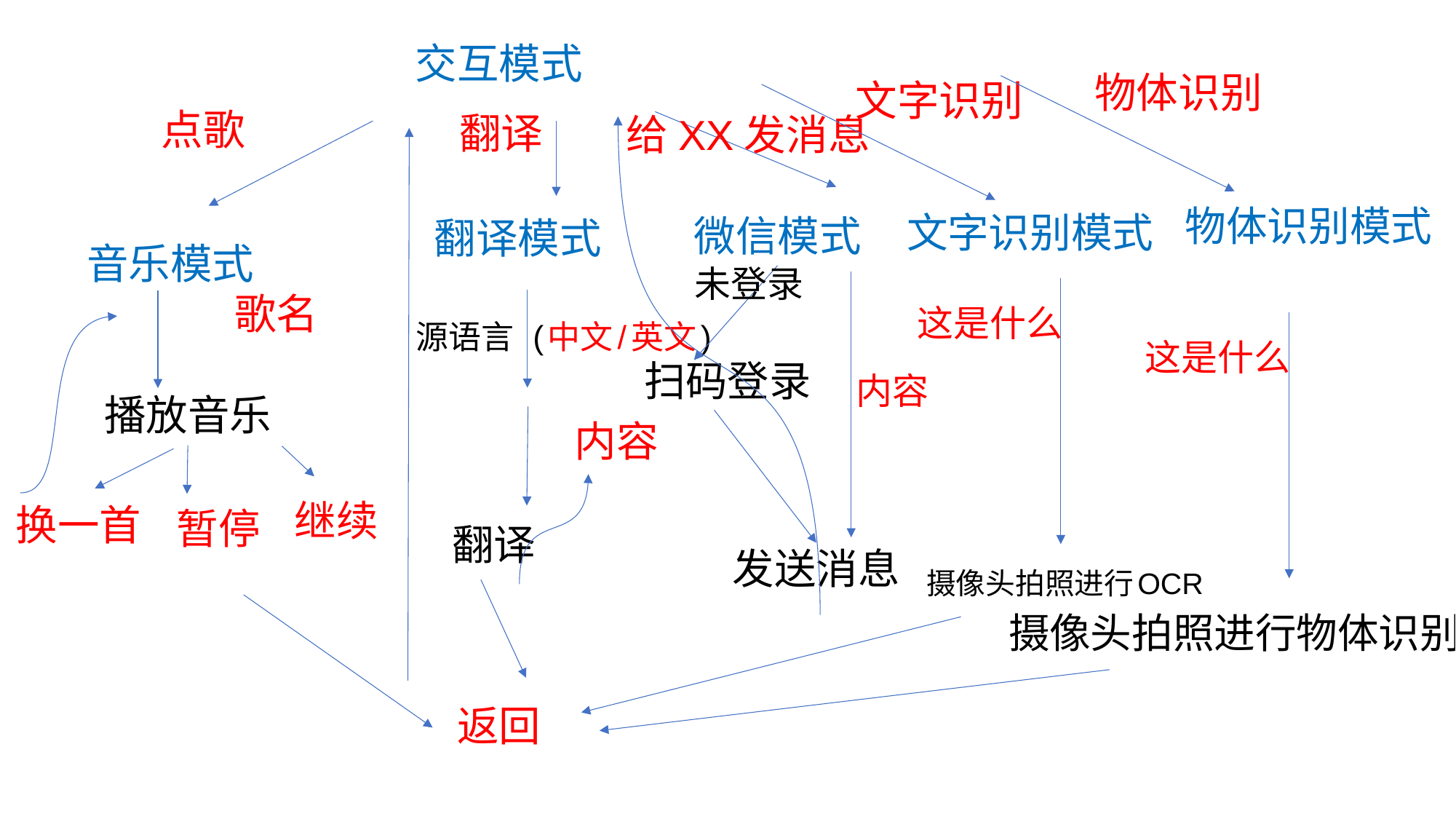

# 交互模式
物体识别
文字识别
点歌
翻译
给XX发消息
物体识别模式
文字识别模式
微信模式
翻译模式
音乐模式
未登录
歌名
这是什么
源语言  (中文/英文)
这是什么
扫码登录
内容
播放音乐
内容
继续
换一首
暂停
翻译
摄像头拍照进行OCR
发送消息
摄像头拍照进行物体识别
返回